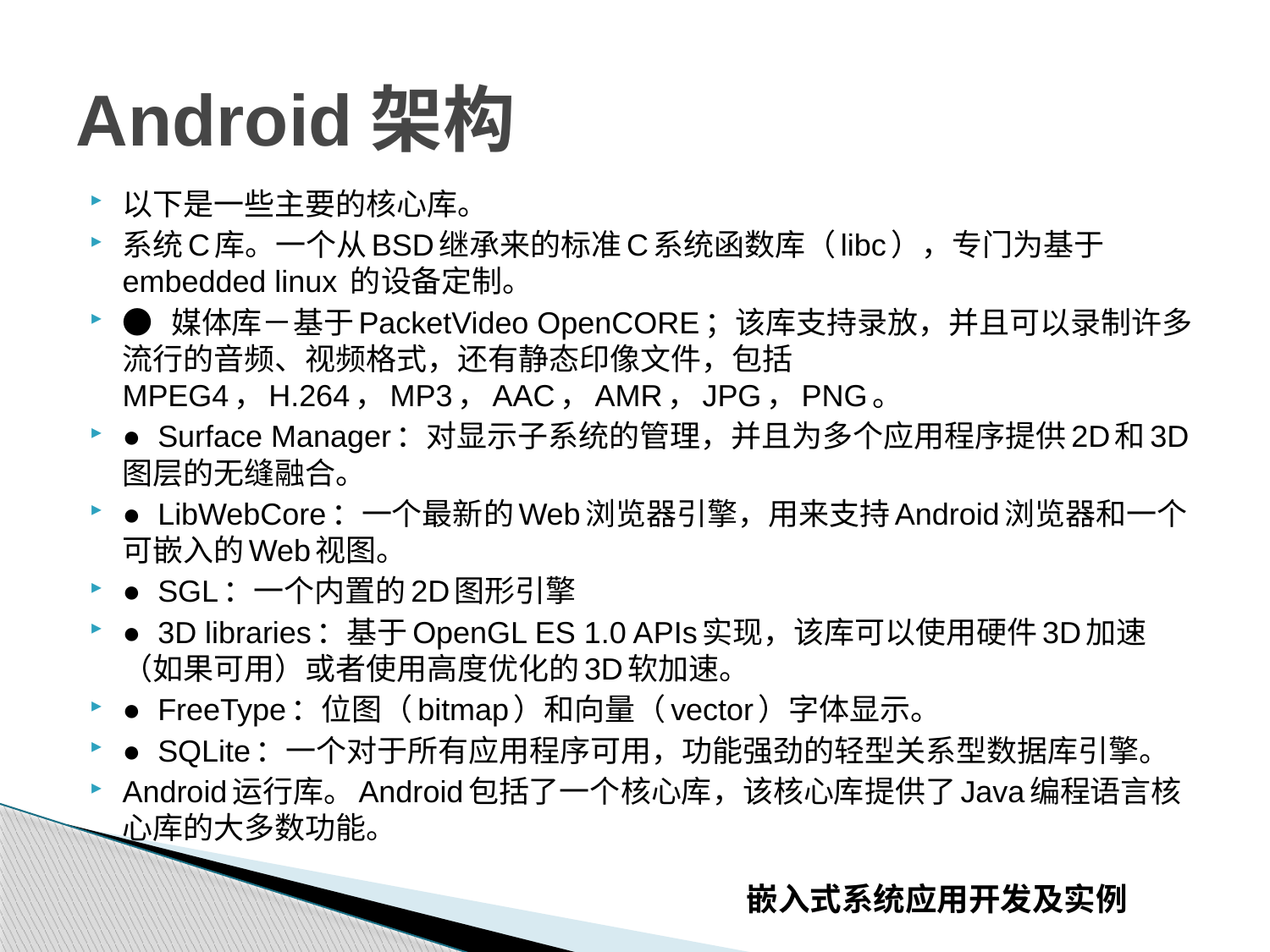

# Android架构
以下是一些主要的核心库。
系统C库。一个从BSD继承来的标准C系统函数库（libc），专门为基于 embedded linux 的设备定制。
●  媒体库－基于PacketVideo OpenCORE；该库支持录放，并且可以录制许多流行的音频、视频格式，还有静态印像文件，包括MPEG4，H.264，MP3，AAC，AMR，JPG，PNG。
●  Surface Manager：对显示子系统的管理，并且为多个应用程序提供2D和3D图层的无缝融合。
●  LibWebCore：一个最新的Web浏览器引擎，用来支持Android浏览器和一个可嵌入的Web视图。
●  SGL：一个内置的2D图形引擎
●  3D libraries：基于OpenGL ES 1.0 APIs实现，该库可以使用硬件3D加速（如果可用）或者使用高度优化的3D软加速。
●  FreeType：位图（bitmap）和向量（vector）字体显示。
●  SQLite：一个对于所有应用程序可用，功能强劲的轻型关系型数据库引擎。
Android运行库。Android包括了一个核心库，该核心库提供了Java编程语言核心库的大多数功能。

嵌入式系统应用开发及实例